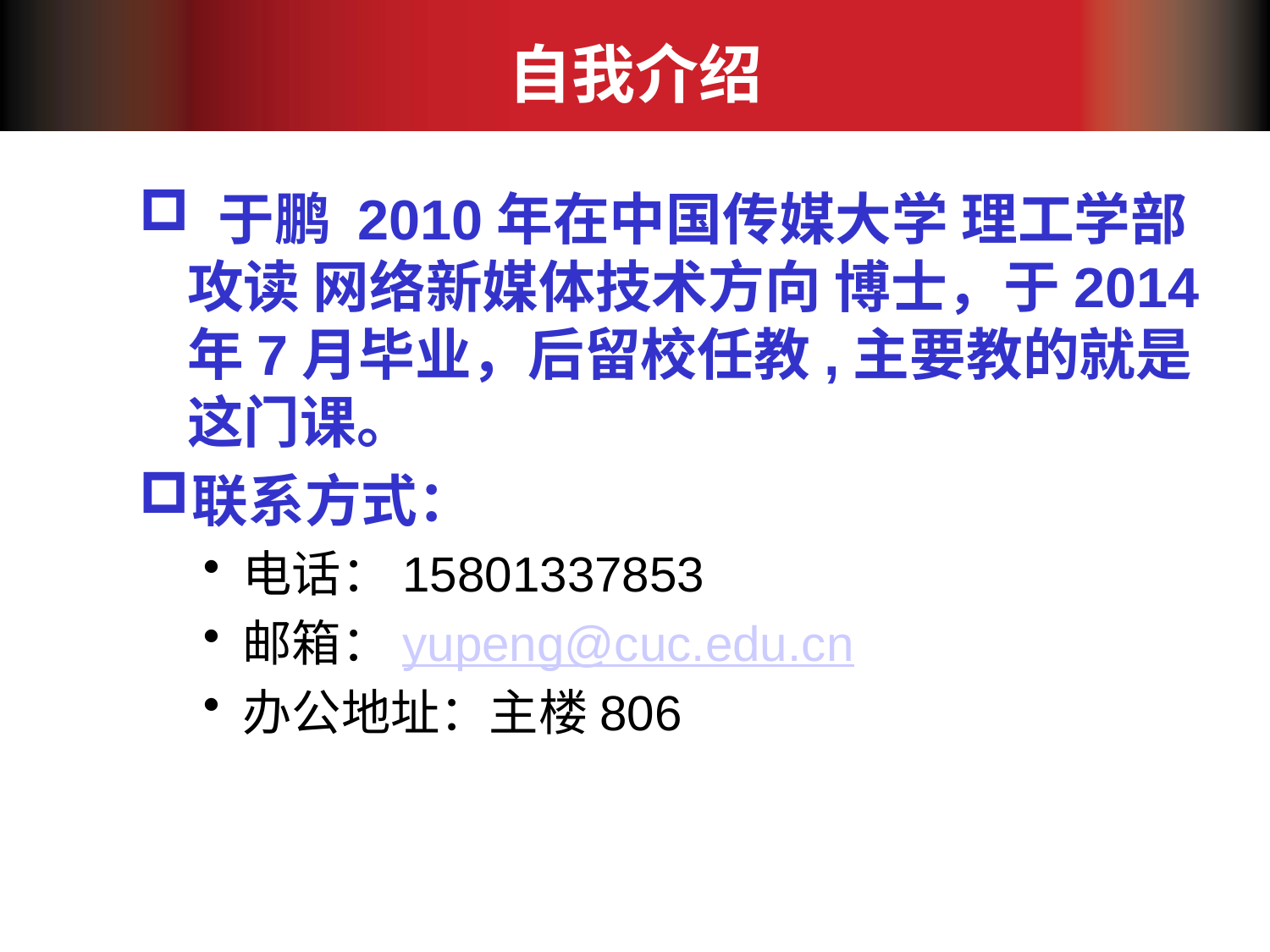

# 自我介绍
 于鹏 2010年在中国传媒大学 理工学部攻读 网络新媒体技术方向 博士，于2014年7月毕业，后留校任教,主要教的就是这门课。
联系方式：
电话：15801337853
邮箱：yupeng@cuc.edu.cn
办公地址：主楼806